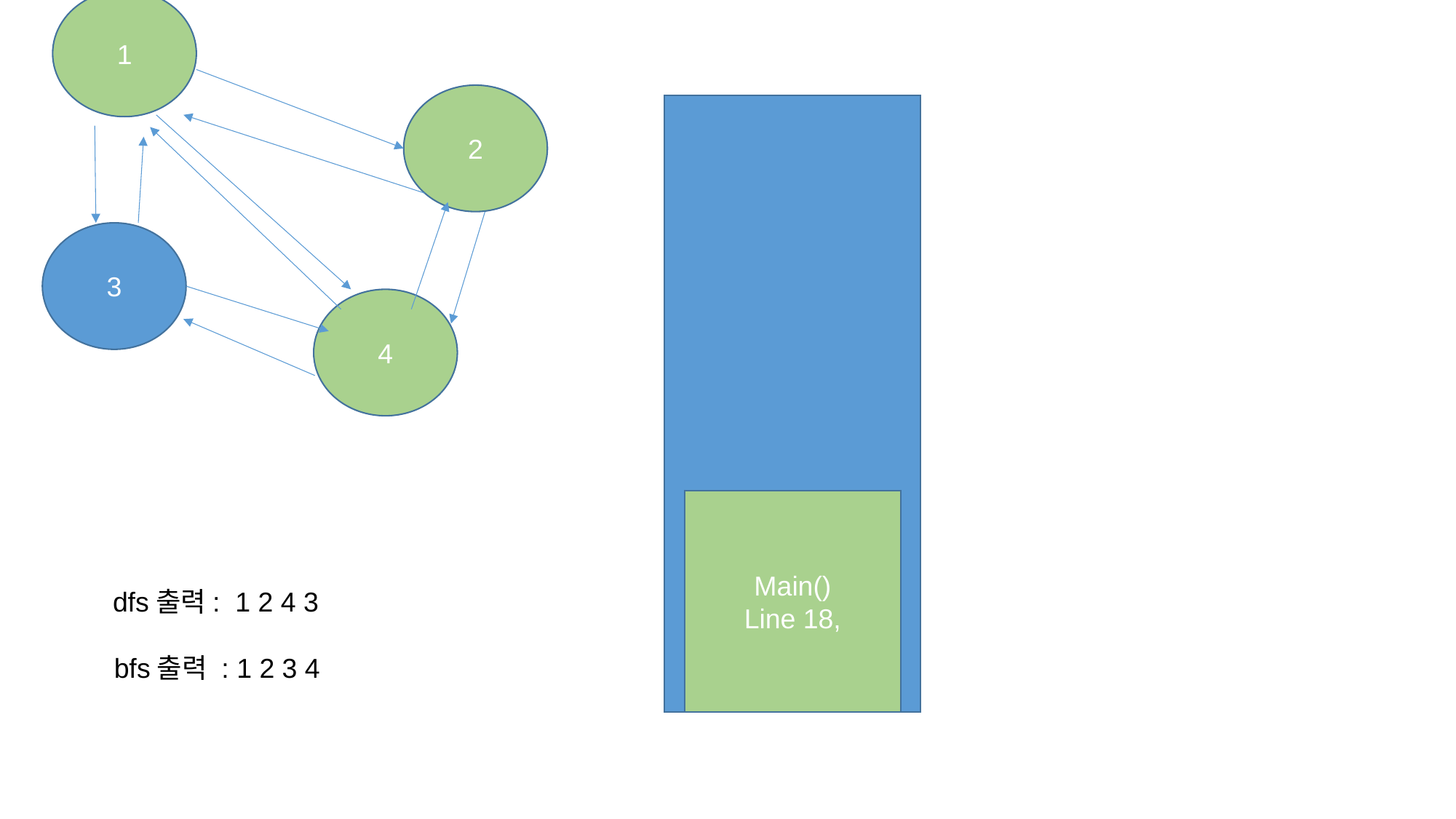

1
2

3
4
Main()
Line 18,
dfs출력:  1 2 4 3
bfs출력 : 1 2 3 4